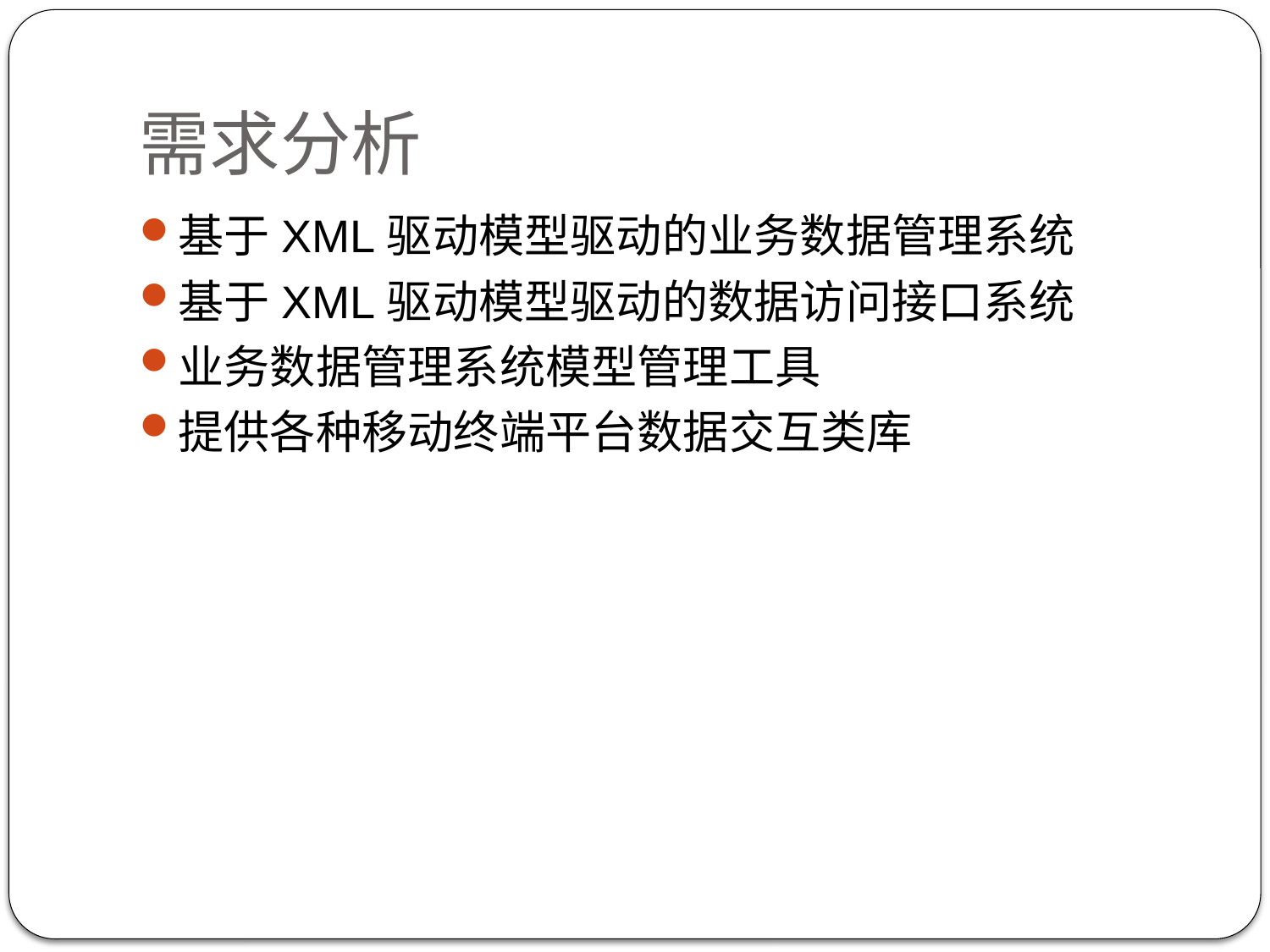

# 需求分析
基于XML驱动模型驱动的业务数据管理系统
基于XML驱动模型驱动的数据访问接口系统
业务数据管理系统模型管理工具
提供各种移动终端平台数据交互类库